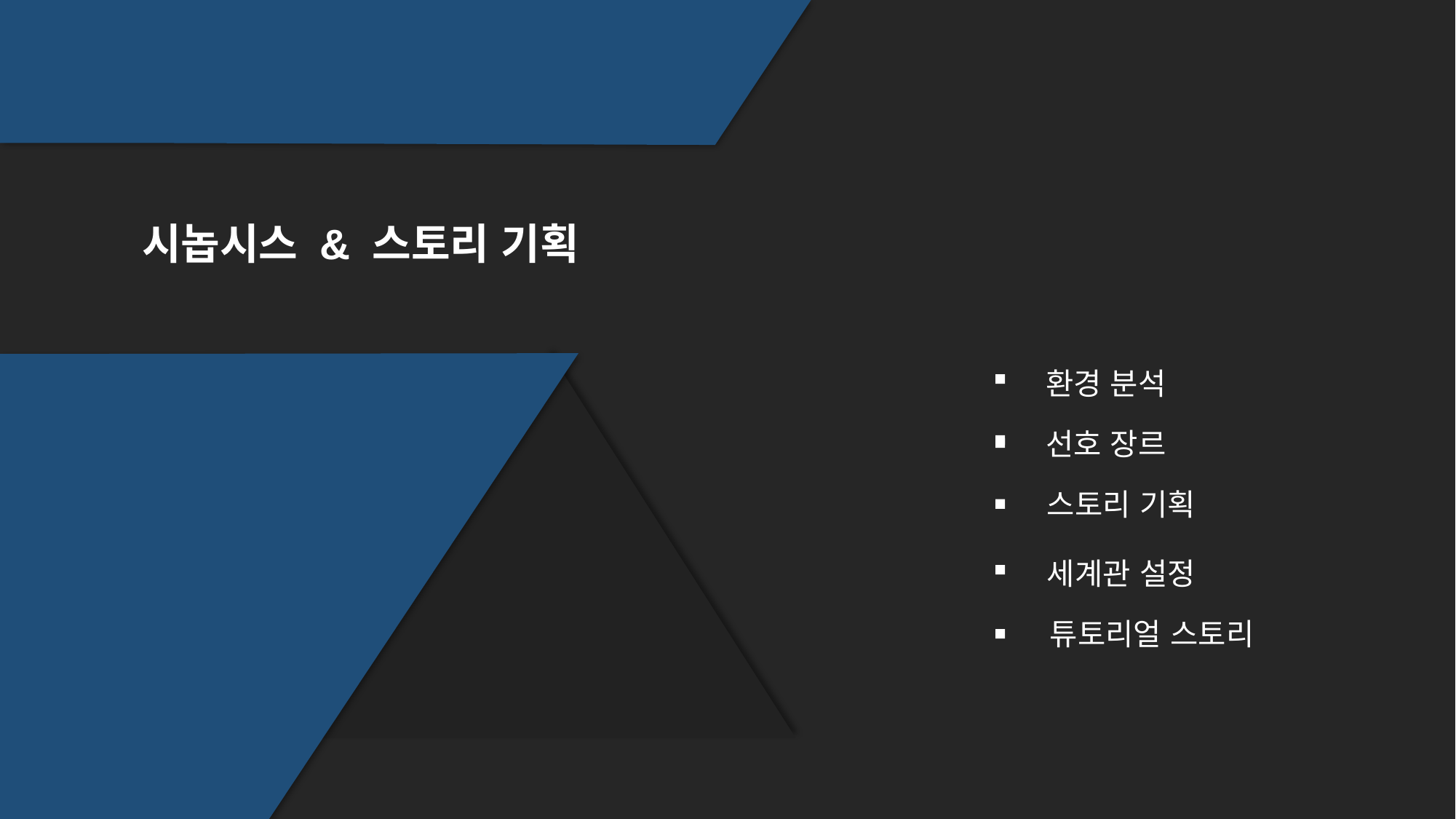

시놉시스 & 스토리 기획
환경 분석

선호 장르

스토리 기획

세계관 설정

튜토리얼 스토리